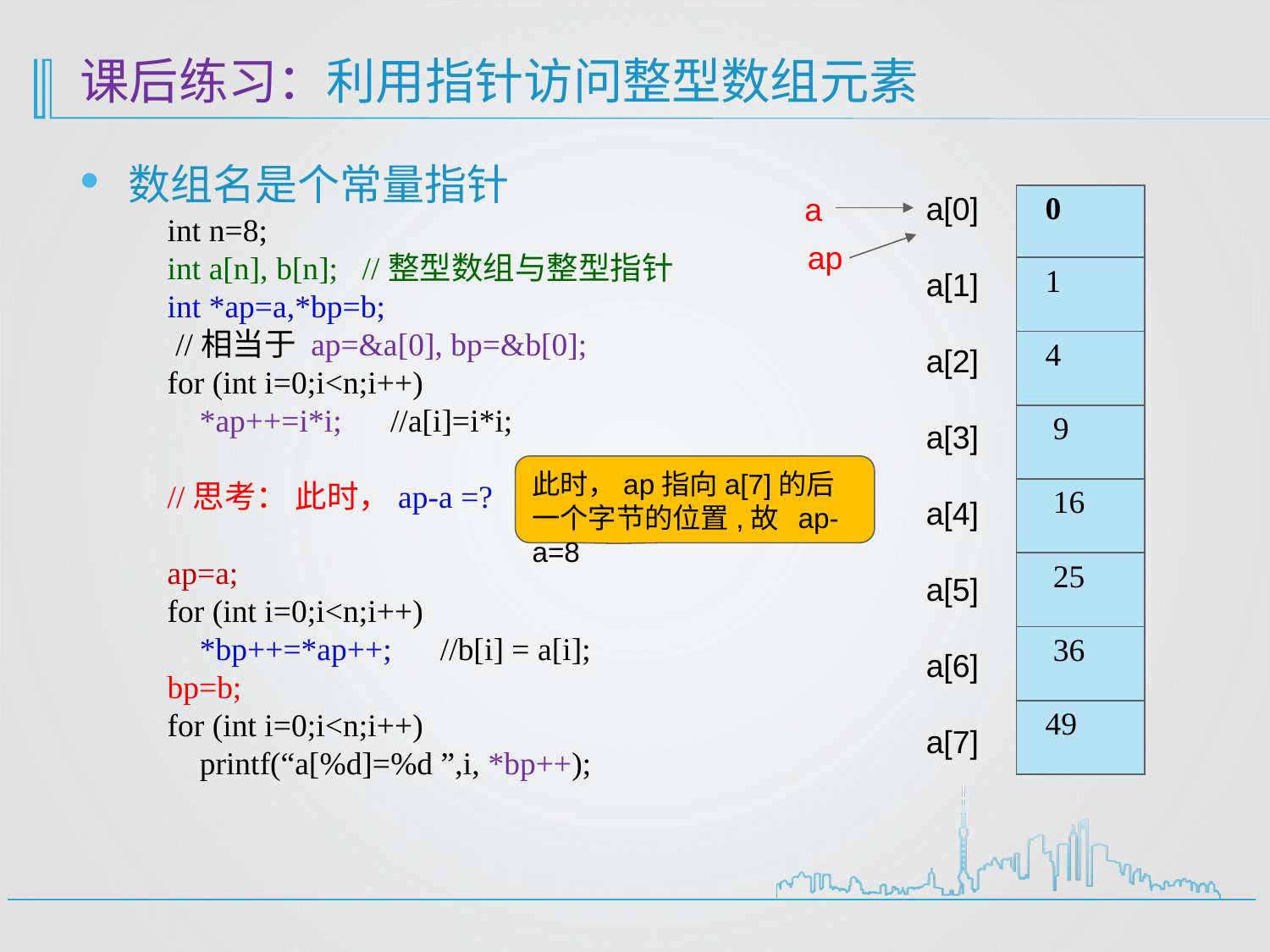

# 课后练习：利用指针访问整型数组元素
数组名是个常量指针
int n=8;
int a[n], b[n];   //整型数组与整型指针
int *ap=a,*bp=b;
 //相当于 ap=&a[0], bp=&b[0];
for (int i=0;i<n;i++)
    *ap++=i*i;      //a[i]=i*i;

//思考： 此时，ap-a =?

ap=a;
for (int i=0;i<n;i++)
    *bp++=*ap++;      //b[i] = a[i];
bp=b;
for (int i=0;i<n;i++)
    printf(“a[%d]=%d ”,i, *bp++);

a[0]

a[1]

a[2]

a[3]

a[4]

a[5]

a[6]

a[7]
a
| 0 |
| --- |
| 1 |
| 4 |
| 9 |
| 16 |
| 25 |
| 36 |
| 49 |
ap
此时，ap指向a[7]的后一个字节的位置,故  ap-a=8